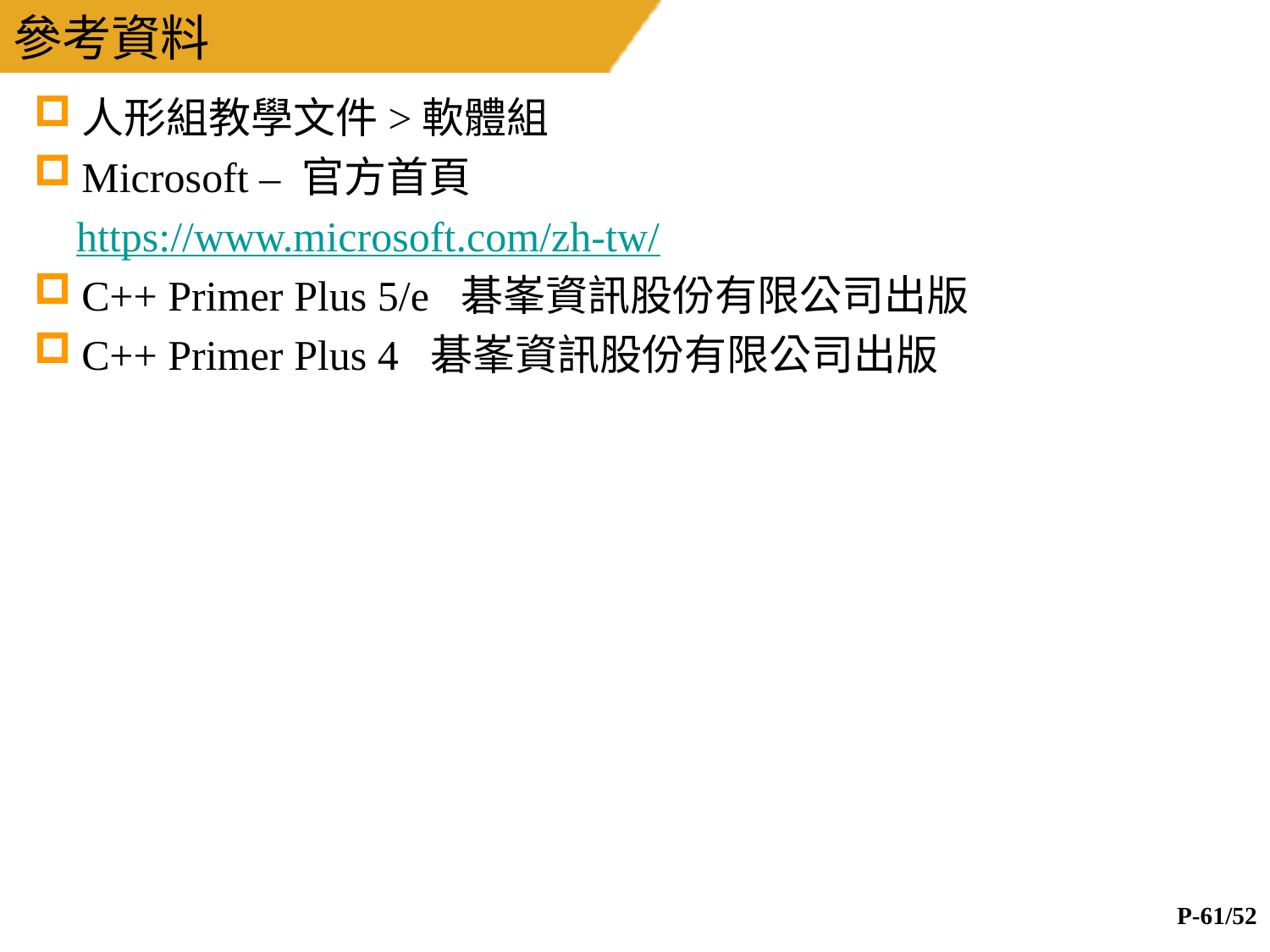

# 參考資料
人形組教學文件>軟體組
Microsoft – 官方首頁
    https://www.microsoft.com/zh-tw/
C++ Primer Plus 5/e  碁峯資訊股份有限公司出版
C++ Primer Plus 4  碁峯資訊股份有限公司出版

P-61/52